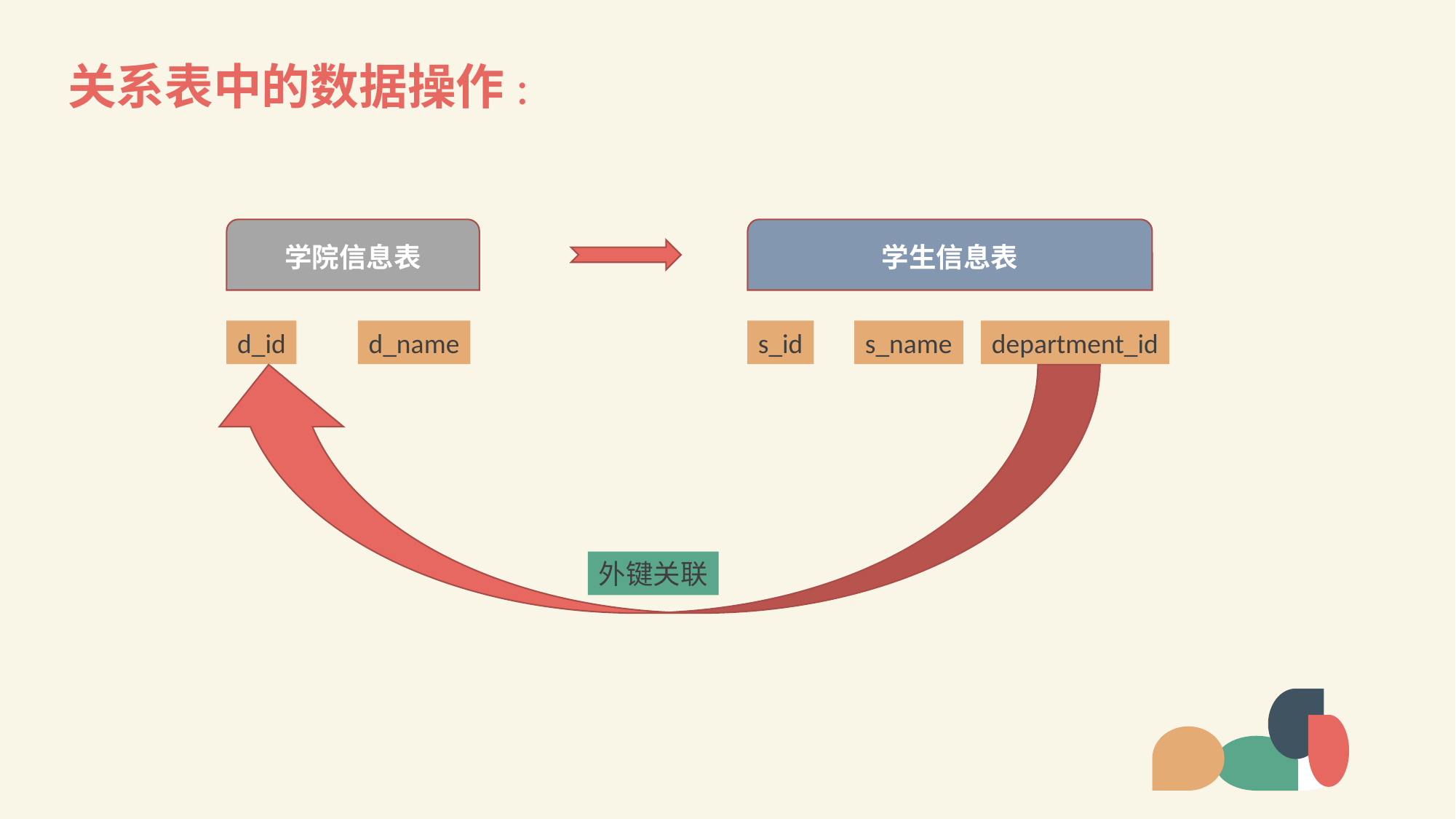

# 关系表中的数据操作:
学院信息表
学生信息表

d_id
d_name
s_id
s_name
department_id

外键关联

LOREM